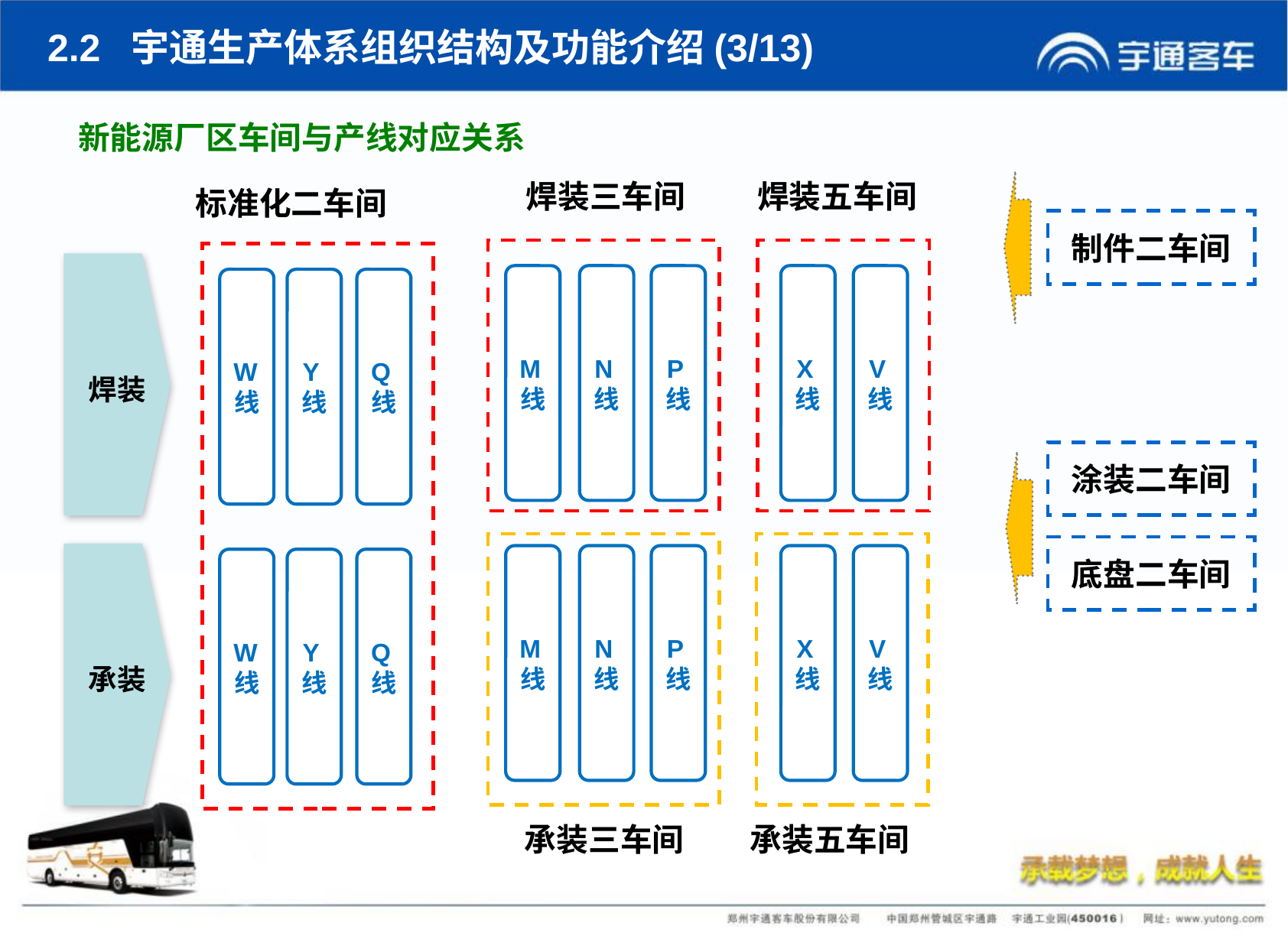

2.2  宇通生产体系组织结构及功能介绍(3/13)

新能源厂区车间与产线对应关系
焊装三车间
焊装五车间

标准化二车间
制件二车间

M线
N线
P线
X线
V线
W线
Y线
Q线
焊装
涂装二车间

底盘二车间

M线
N线
P线
X线
V线
W线
Y线
Q线
承装
承装五车间
承装三车间